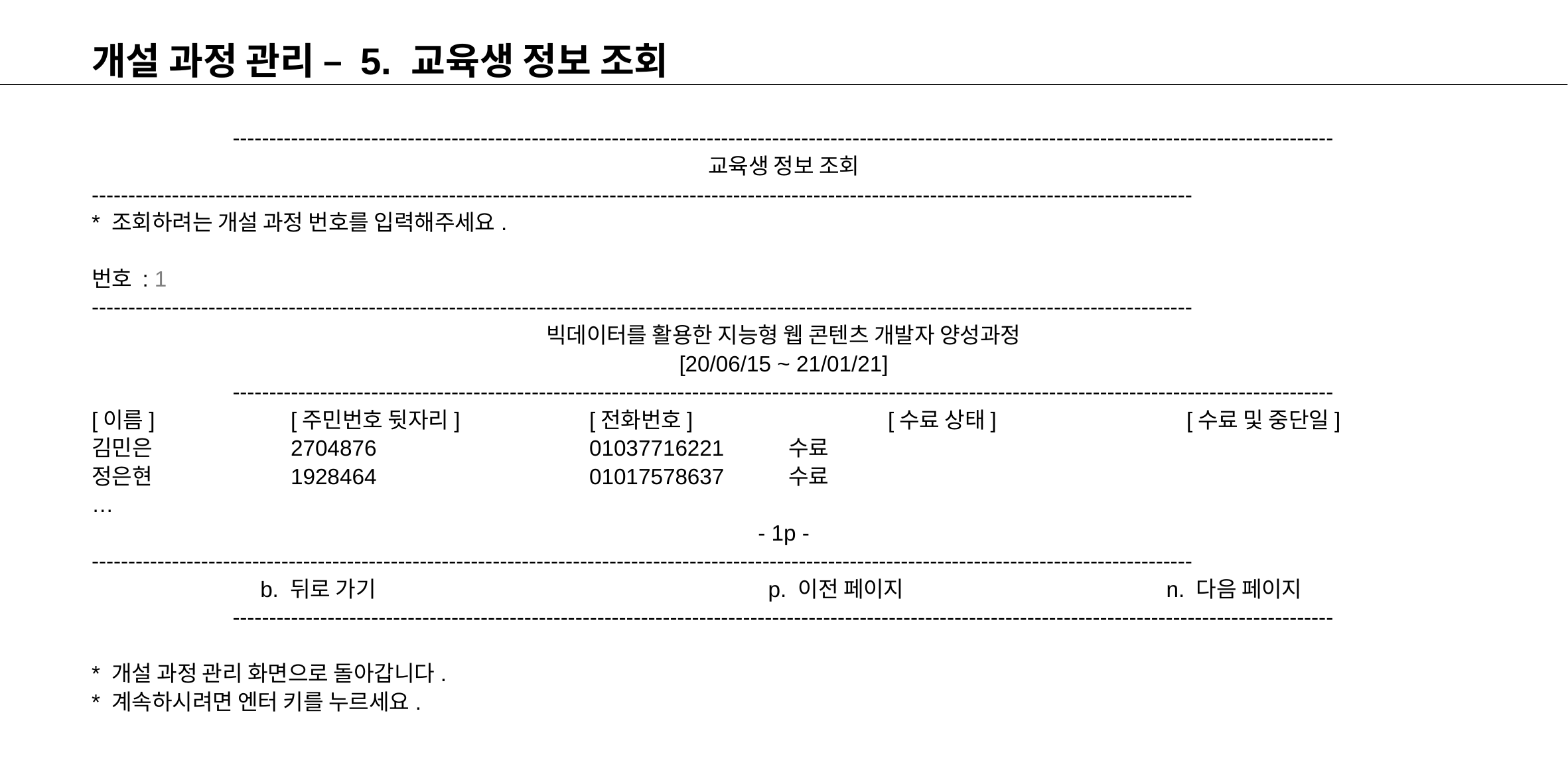

# 개설 과정 관리 – 5. 교육생 정보 조회
-------------------------------------------------------------------------------------------------------------------------------------------------------
교육생 정보 조회
-------------------------------------------------------------------------------------------------------------------------------------------------------
* 조회하려는 개설 과정 번호를 입력해주세요.

번호 : 1
-------------------------------------------------------------------------------------------------------------------------------------------------------
빅데이터를 활용한 지능형 웹 콘텐츠 개발자 양성과정
[20/06/15 ~ 21/01/21]
-------------------------------------------------------------------------------------------------------------------------------------------------------
[이름]		[주민번호 뒷자리]		[전화번호]		[수료 상태]		[수료 및 중단일]
김민은		2704876			01037716221	수료
정은현		1928464			01017578637	수료
…
- 1p -
-------------------------------------------------------------------------------------------------------------------------------------------------------
b. 뒤로 가기				 p. 이전 페이지			 n. 다음 페이지
-------------------------------------------------------------------------------------------------------------------------------------------------------

* 개설 과정 관리 화면으로 돌아갑니다.
* 계속하시려면 엔터 키를 누르세요.